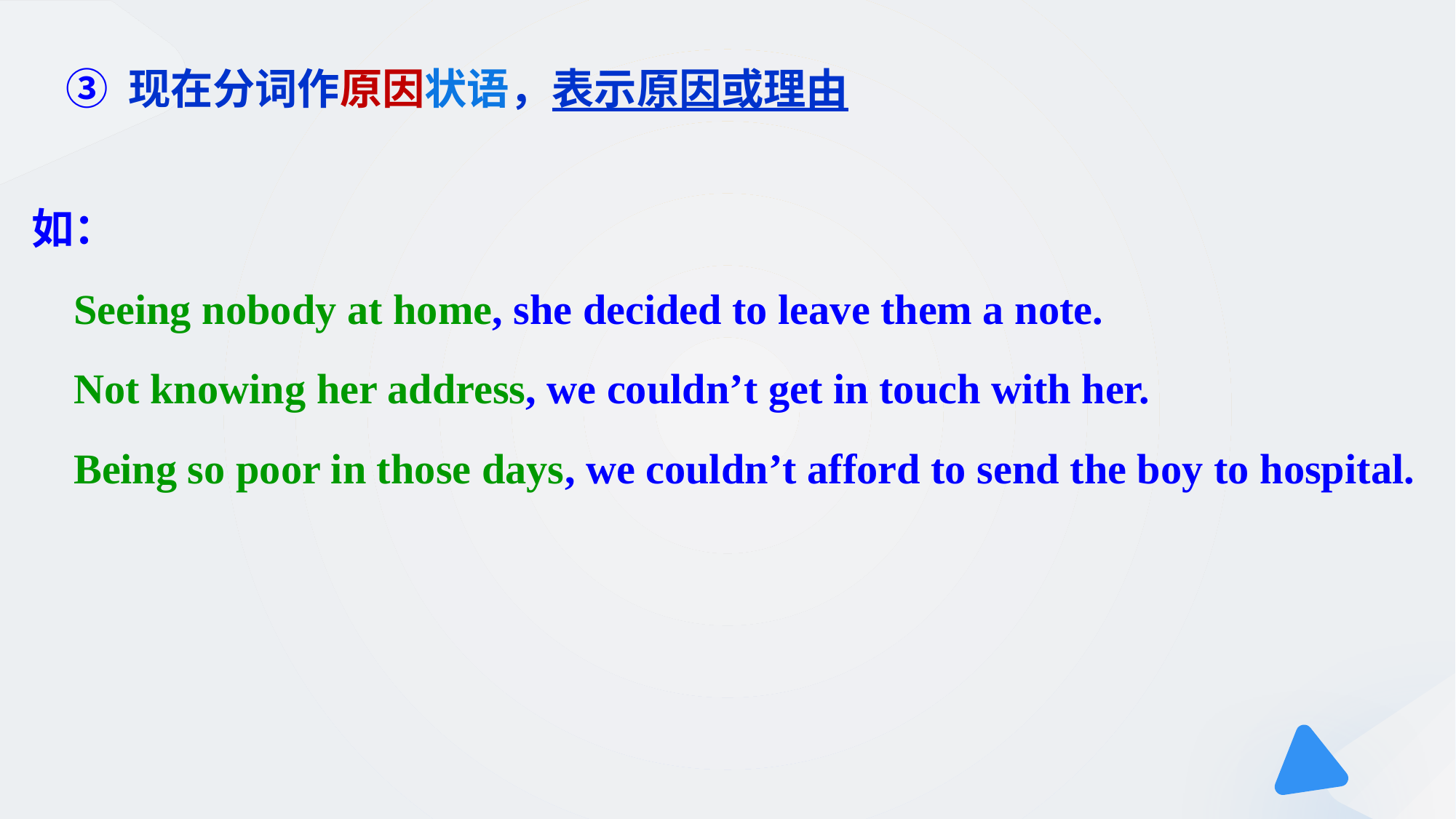

③ 现在分词作原因状语，表示原因或理由
如：
    Seeing nobody at home, she decided to leave them a note.
    Not knowing her address, we couldn’t get in touch with her.
    Being so poor in those days, we couldn’t afford to send the boy to hospital.